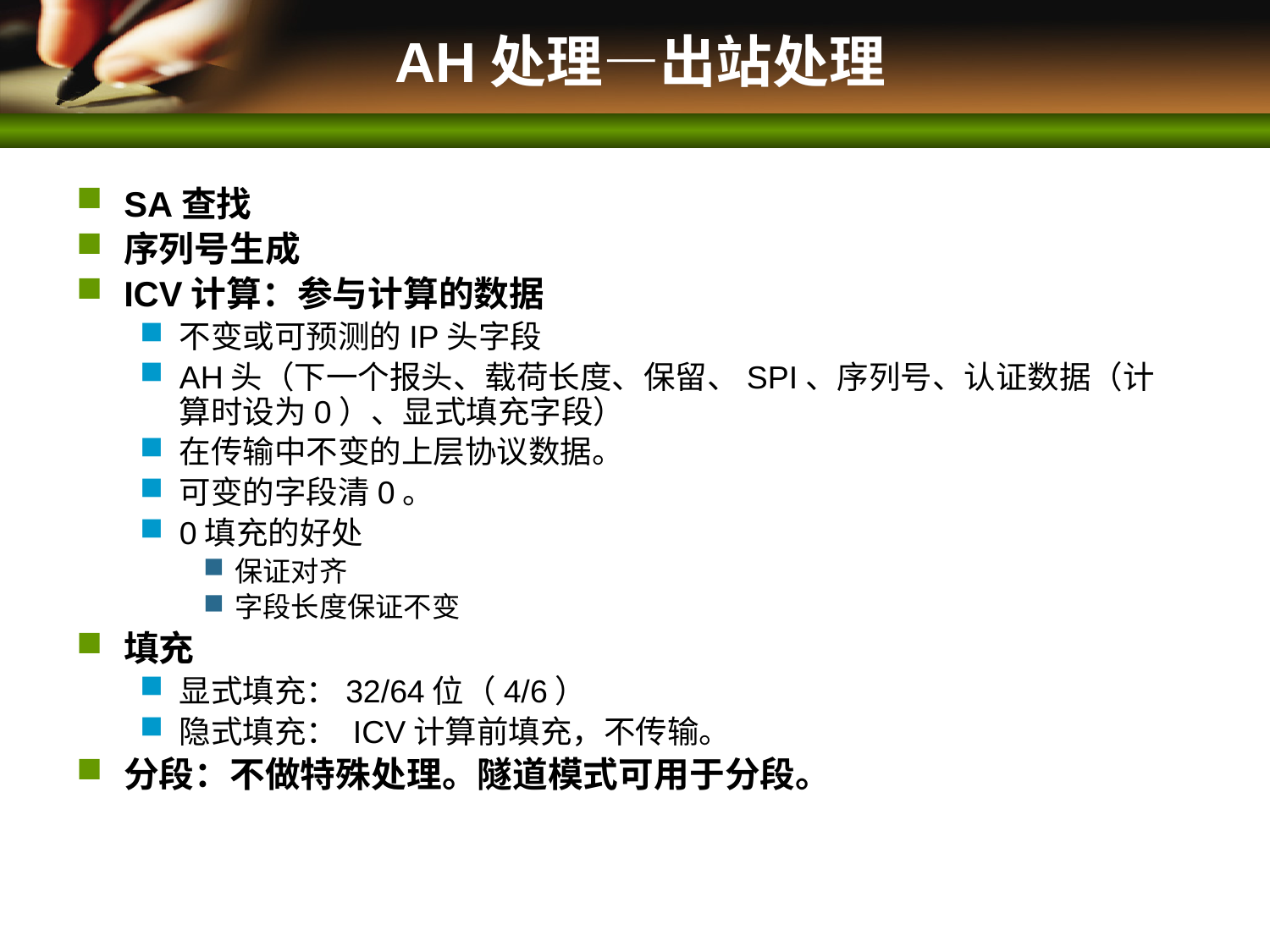

# AH处理—出站处理
SA查找
序列号生成
ICV计算：参与计算的数据
不变或可预测的IP头字段
AH头（下一个报头、载荷长度、保留、SPI、序列号、认证数据（计算时设为0）、显式填充字段）
在传输中不变的上层协议数据。
可变的字段清0。
0填充的好处
保证对齐
字段长度保证不变
填充
显式填充：32/64位（4/6）
隐式填充： ICV计算前填充，不传输。
分段：不做特殊处理。隧道模式可用于分段。